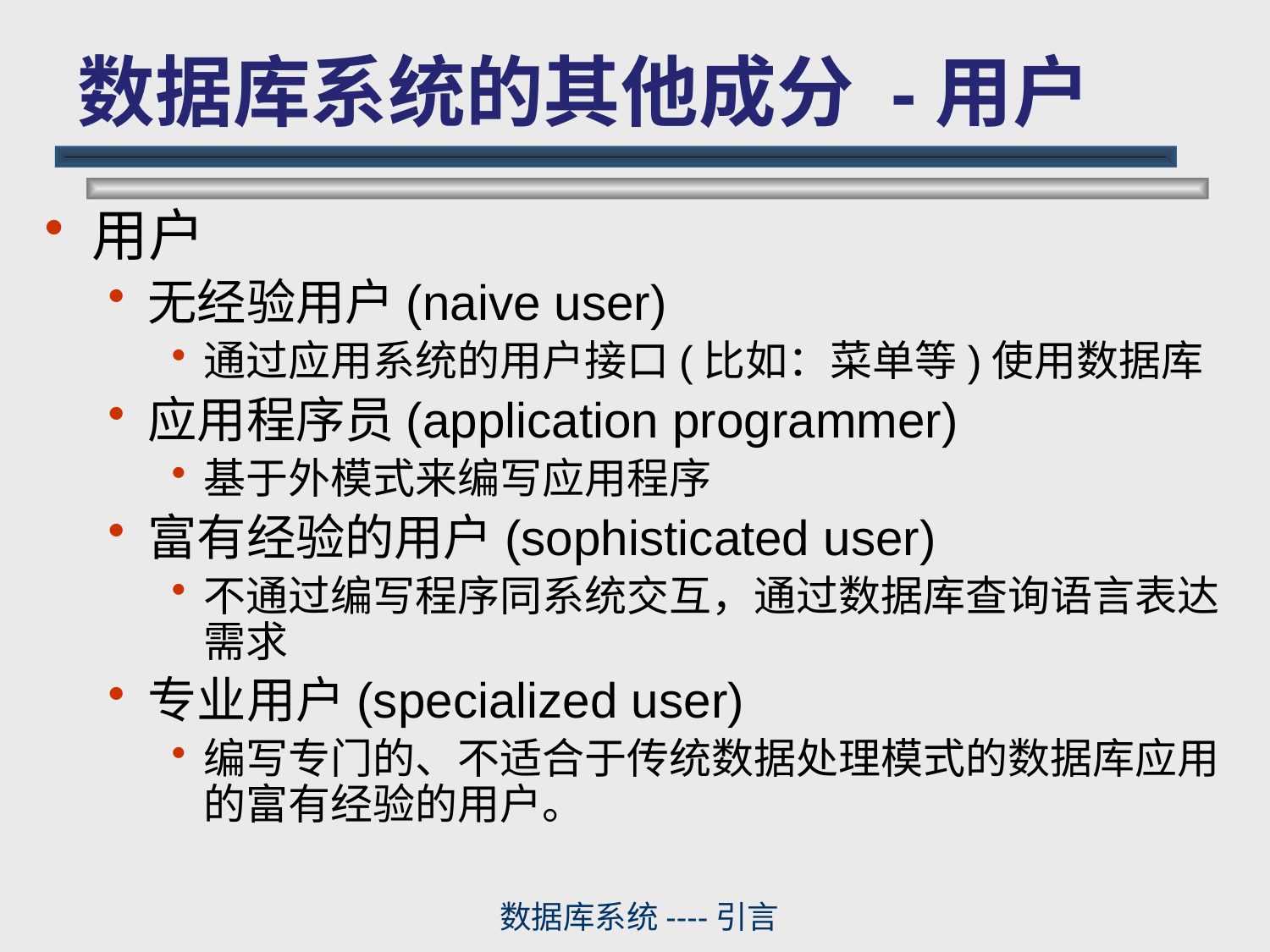

# 数据库系统的其他成分 -用户
用户
无经验用户(naive user)
通过应用系统的用户接口(比如：菜单等)使用数据库
应用程序员(application programmer)
基于外模式来编写应用程序
富有经验的用户(sophisticated user)
不通过编写程序同系统交互，通过数据库查询语言表达需求
专业用户(specialized user)
编写专门的、不适合于传统数据处理模式的数据库应用的富有经验的用户。
数据库系统----引言